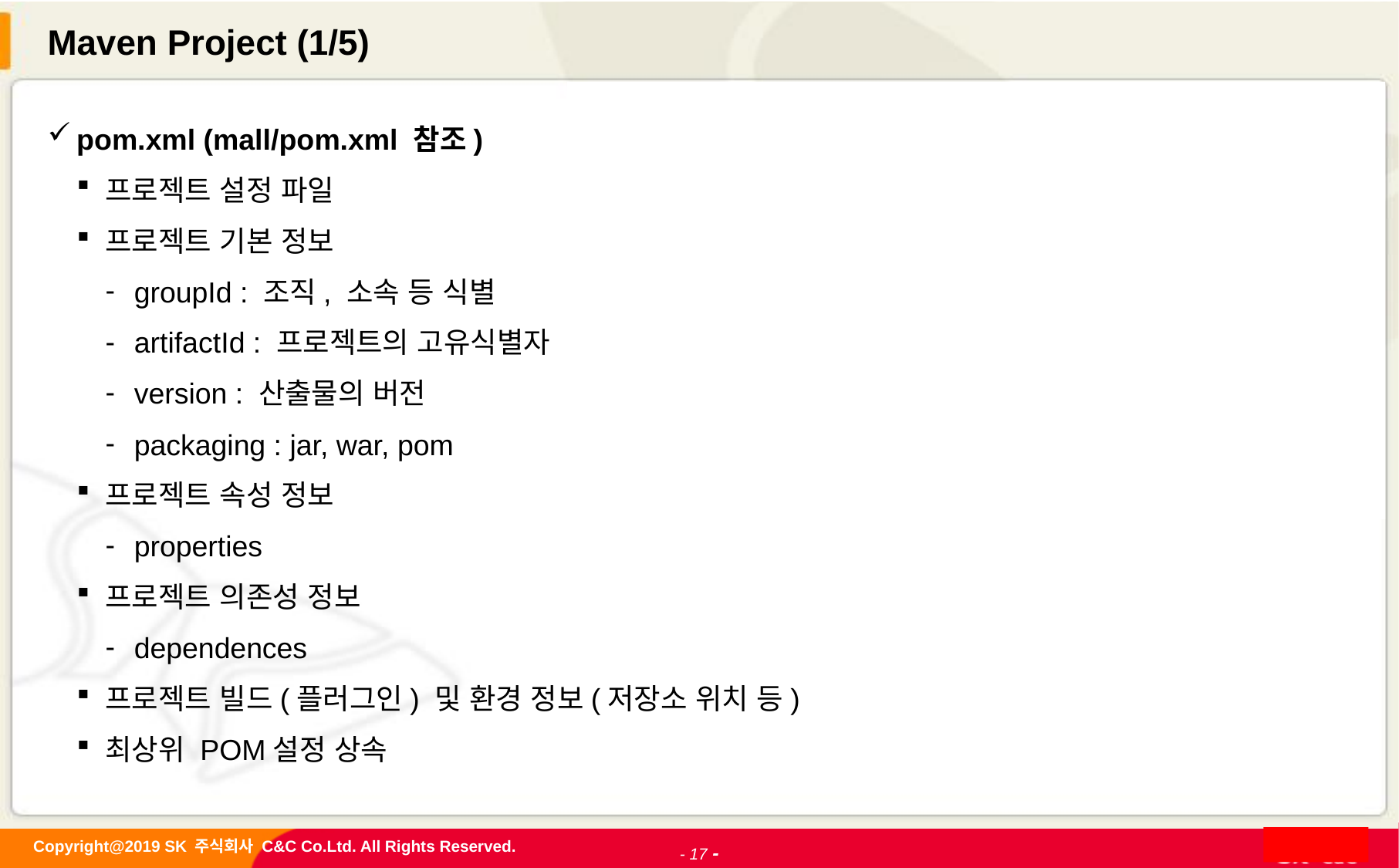

# Maven Project (1/5)
pom.xml (mall/pom.xml 참조)
프로젝트 설정 파일
프로젝트 기본 정보
groupId : 조직, 소속 등 식별
artifactId : 프로젝트의 고유식별자
version : 산출물의 버전
packaging : jar, war, pom
프로젝트 속성 정보
properties
프로젝트 의존성 정보
dependences
프로젝트 빌드(플러그인) 및 환경 정보(저장소 위치 등)
최상위 POM설정 상속